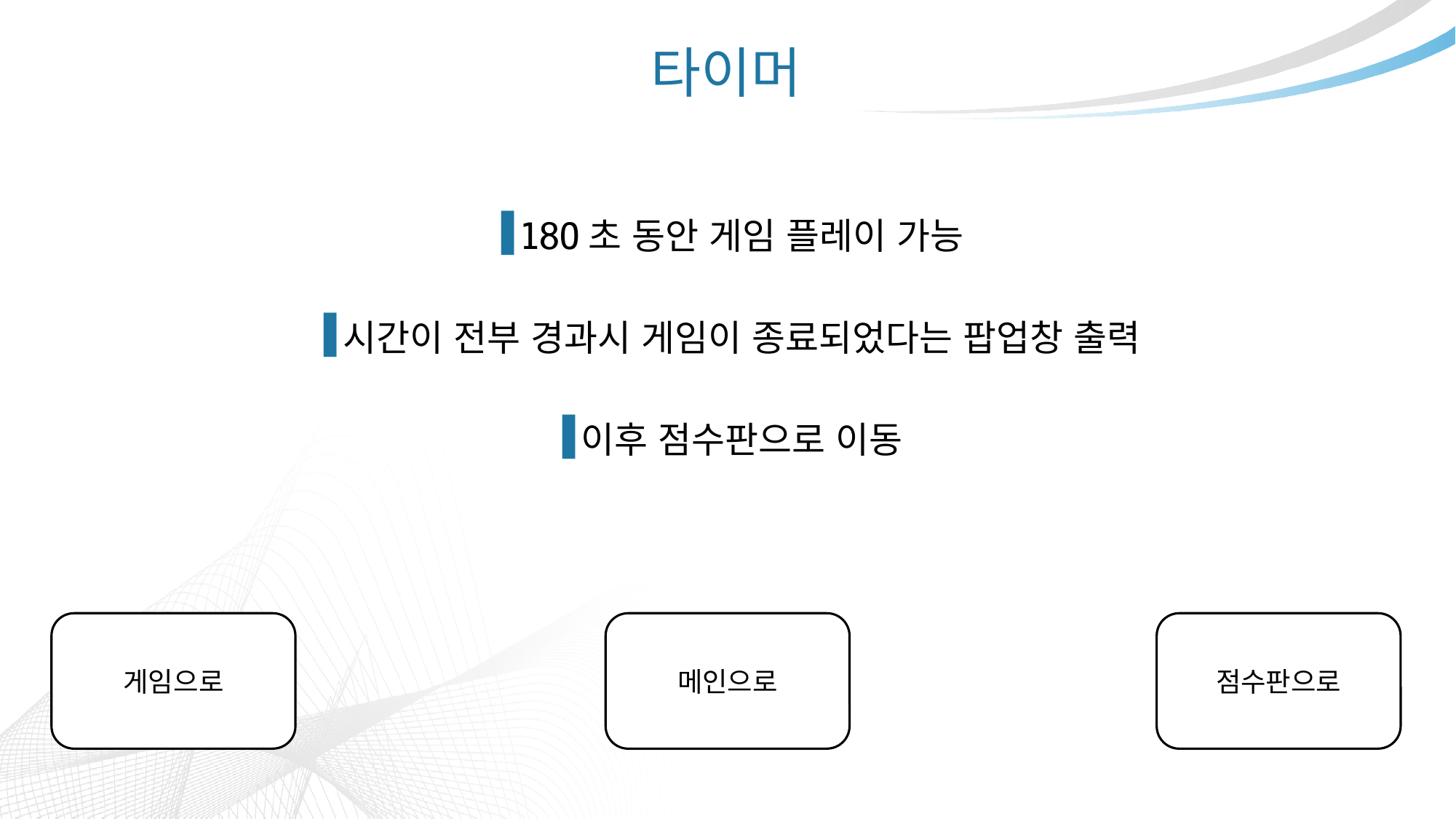

# 타이머

180초 동안 게임 플레이 가능

시간이 전부 경과시 게임이 종료되었다는 팝업창 출력

이후 점수판으로 이동

게임으로
점수판으로
메인으로